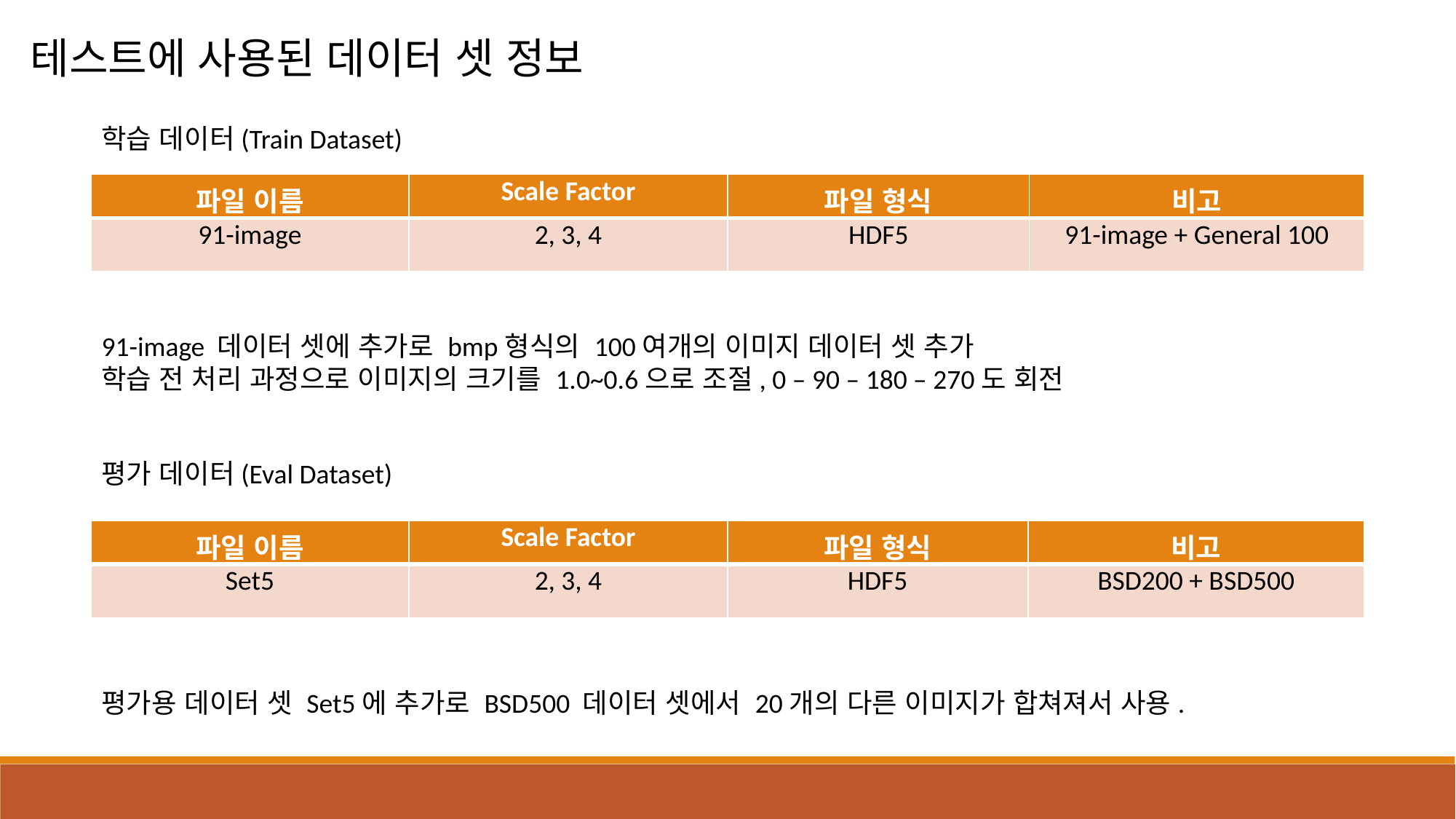

테스트에 사용된 데이터 셋 정보
학습 데이터(Train Dataset)
| 파일 이름 | Scale Factor | 파일 형식 | 비고 |
| --- | --- | --- | --- |
| 91-image | 2, 3, 4 | HDF5 | 91-image + General 100 |
91-image 데이터 셋에 추가로 bmp형식의 100여개의 이미지 데이터 셋 추가
학습 전 처리 과정으로 이미지의 크기를 1.0~0.6으로 조절, 0 – 90 – 180 – 270도 회전
평가 데이터(Eval Dataset)
| 파일 이름 | Scale Factor | 파일 형식 | 비고 |
| --- | --- | --- | --- |
| Set5 | 2, 3, 4 | HDF5 | BSD200 + BSD500 |
평가용 데이터 셋 Set5에 추가로 BSD500 데이터 셋에서 20개의 다른 이미지가 합쳐져서 사용.